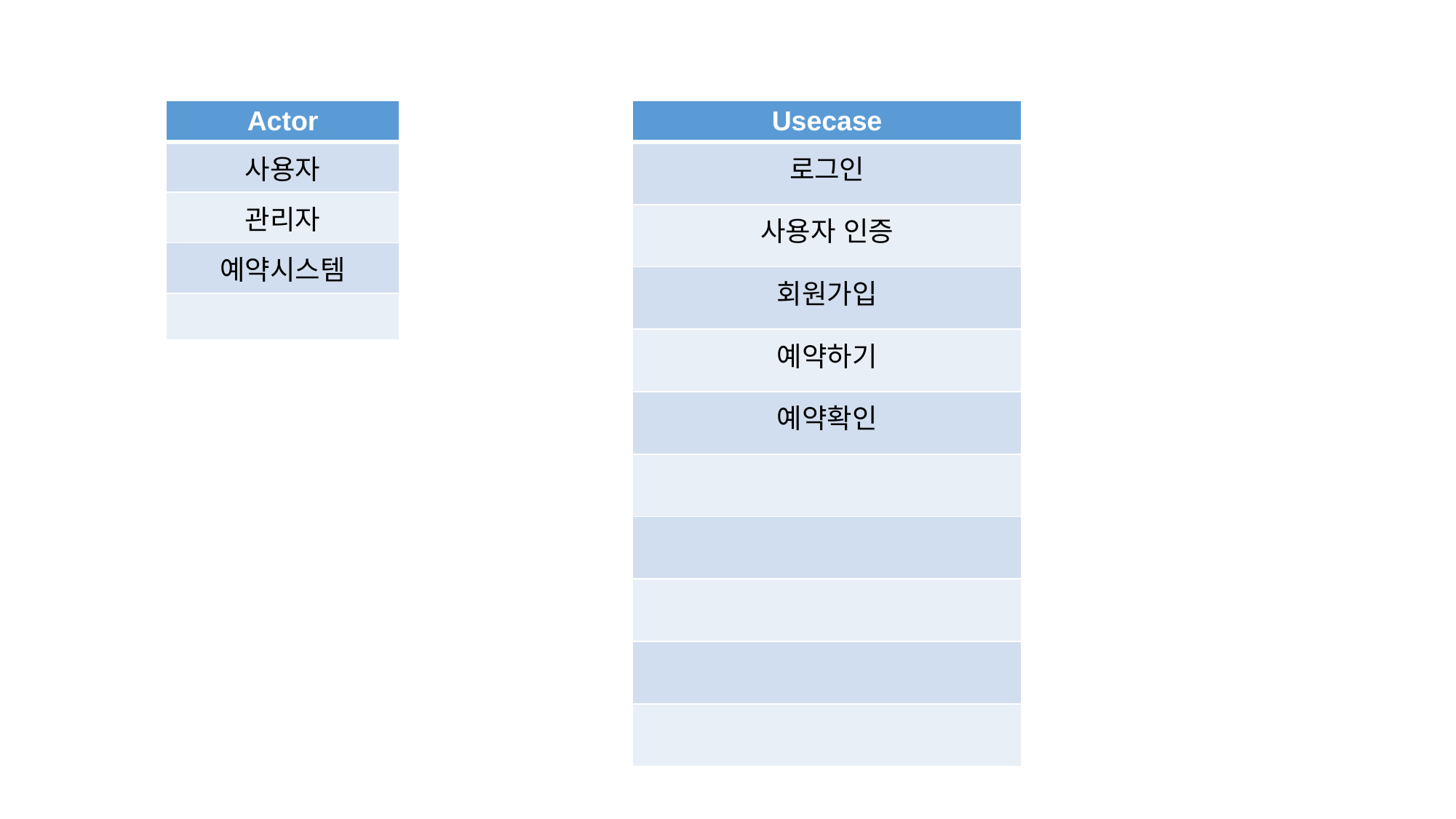

| Actor |
| --- |
| 사용자 |
| 관리자 |
| 예약시스템 |
|  |
| Usecase |
| --- |
| 로그인 |
| 사용자 인증 |
| 회원가입 |
| 예약하기 |
| 예약확인 |
|  |
|  |
|  |
|  |
|  |